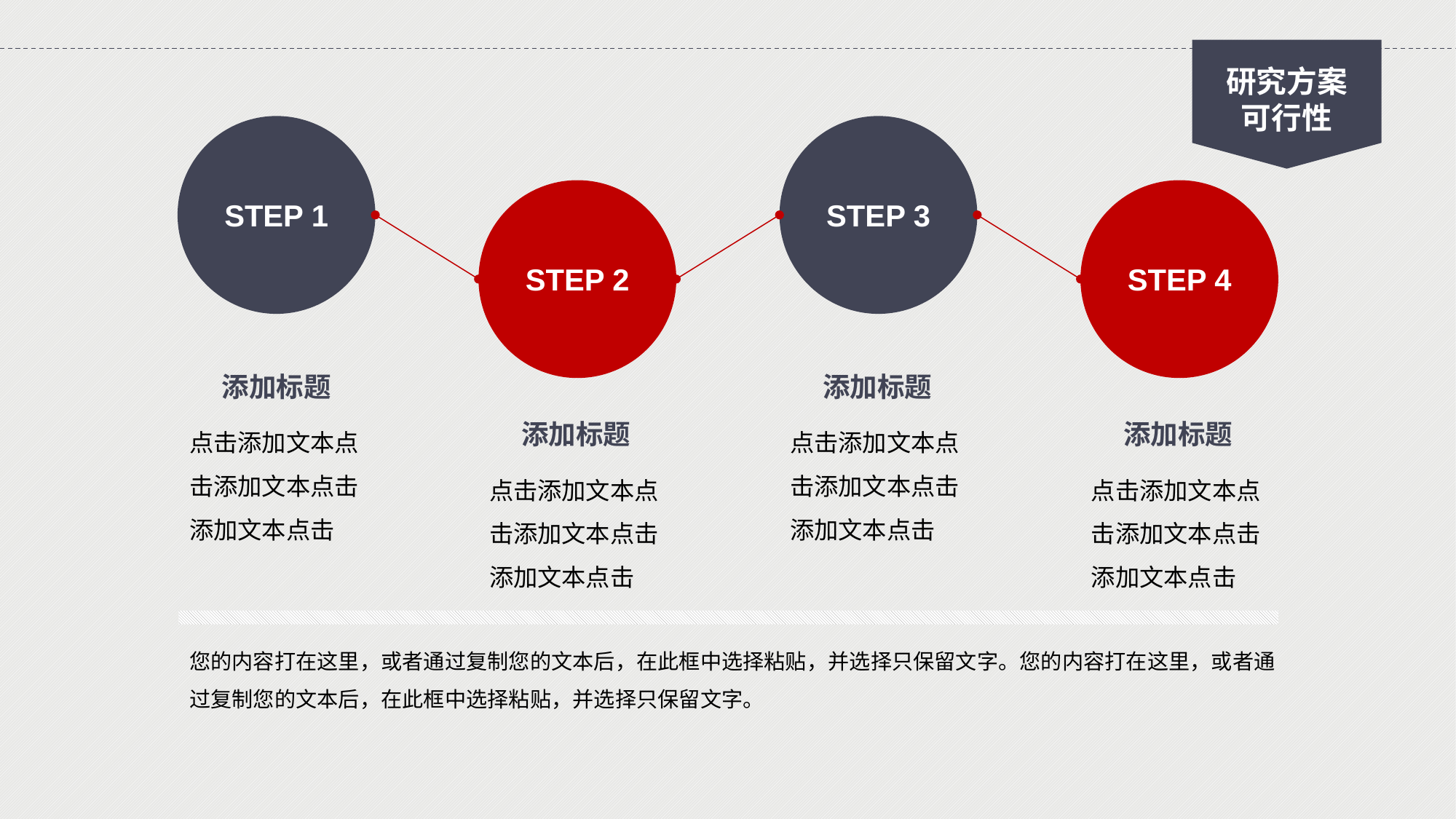

研究方案
可行性
STEP 1
STEP 3
STEP 2
STEP 4
添加标题
添加标题
添加标题
添加标题
点击添加文本点击添加文本点击添加文本点击
点击添加文本点击添加文本点击添加文本点击
点击添加文本点击添加文本点击添加文本点击
点击添加文本点击添加文本点击添加文本点击

您的内容打在这里，或者通过复制您的文本后，在此框中选择粘贴，并选择只保留文字。您的内容打在这里，或者通过复制您的文本后，在此框中选择粘贴，并选择只保留文字。